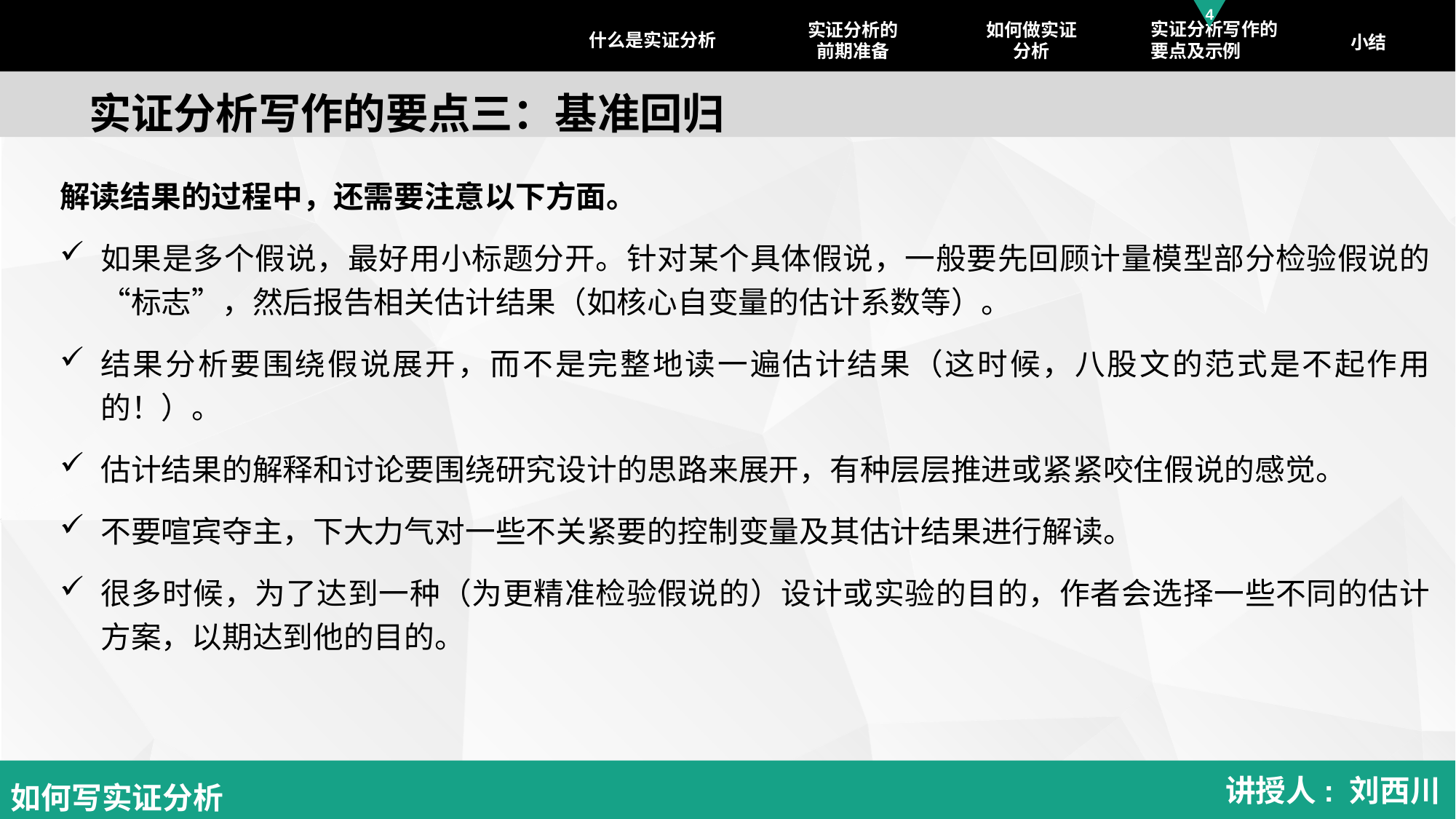

4
什么是实证分析
实证分析写作的要点及示例
如何做实证
分析
小结
实证分析的
前期准备

实证分析写作的要点三：基准回归
解读结果的过程中，还需要注意以下方面。
如果是多个假说，最好用小标题分开。针对某个具体假说，一般要先回顾计量模型部分检验假说的“标志”，然后报告相关估计结果（如核心自变量的估计系数等）。
结果分析要围绕假说展开，而不是完整地读一遍估计结果（这时候，八股文的范式是不起作用的！）。
估计结果的解释和讨论要围绕研究设计的思路来展开，有种层层推进或紧紧咬住假说的感觉。
不要喧宾夺主，下大力气对一些不关紧要的控制变量及其估计结果进行解读。
很多时候，为了达到一种（为更精准检验假说的）设计或实验的目的，作者会选择一些不同的估计方案，以期达到他的目的。

如何写实证分析
          讲授人: 刘西川